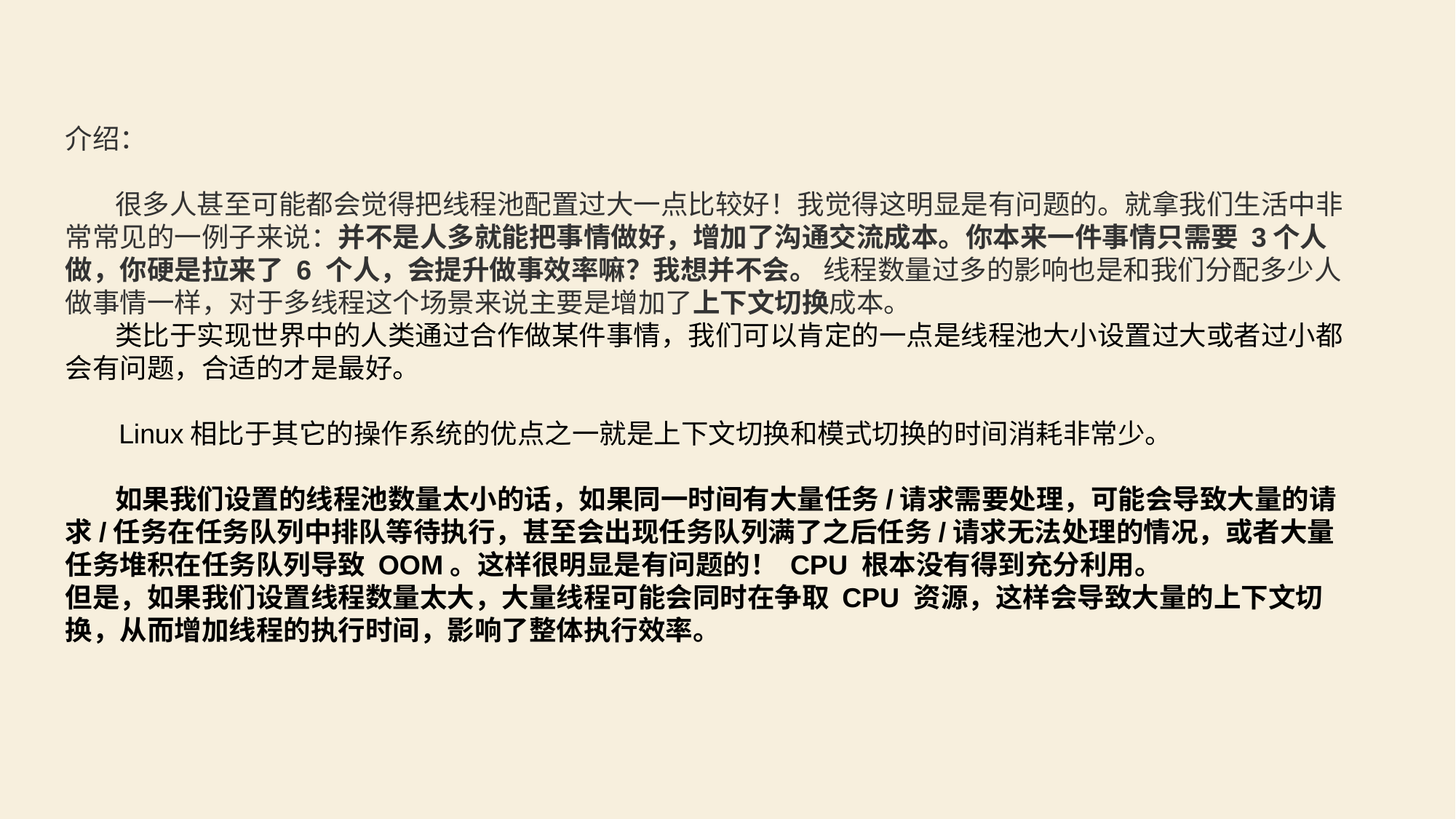

介绍：

       很多人甚至可能都会觉得把线程池配置过大一点比较好！我觉得这明显是有问题的。就拿我们生活中非常常见的一例子来说：并不是人多就能把事情做好，增加了沟通交流成本。你本来一件事情只需要 3个人做，你硬是拉来了 6 个人，会提升做事效率嘛？我想并不会。 线程数量过多的影响也是和我们分配多少人做事情一样，对于多线程这个场景来说主要是增加了上下文切换成本。
       类比于实现世界中的人类通过合作做某件事情，我们可以肯定的一点是线程池大小设置过大或者过小都 会有问题，合适的才是最好。

       Linux相比于其它的操作系统的优点之一就是上下文切换和模式切换的时间消耗非常少。

       如果我们设置的线程池数量太小的话，如果同一时间有大量任务/请求需要处理，可能会导致大量的请求/任务在任务队列中排队等待执行，甚至会出现任务队列满了之后任务/请求无法处理的情况，或者大量任务堆积在任务队列导致 OOM。这样很明显是有问题的！ CPU 根本没有得到充分利用。
但是，如果我们设置线程数量太大，大量线程可能会同时在争取 CPU 资源，这样会导致大量的上下文切换，从而增加线程的执行时间，影响了整体执行效率。